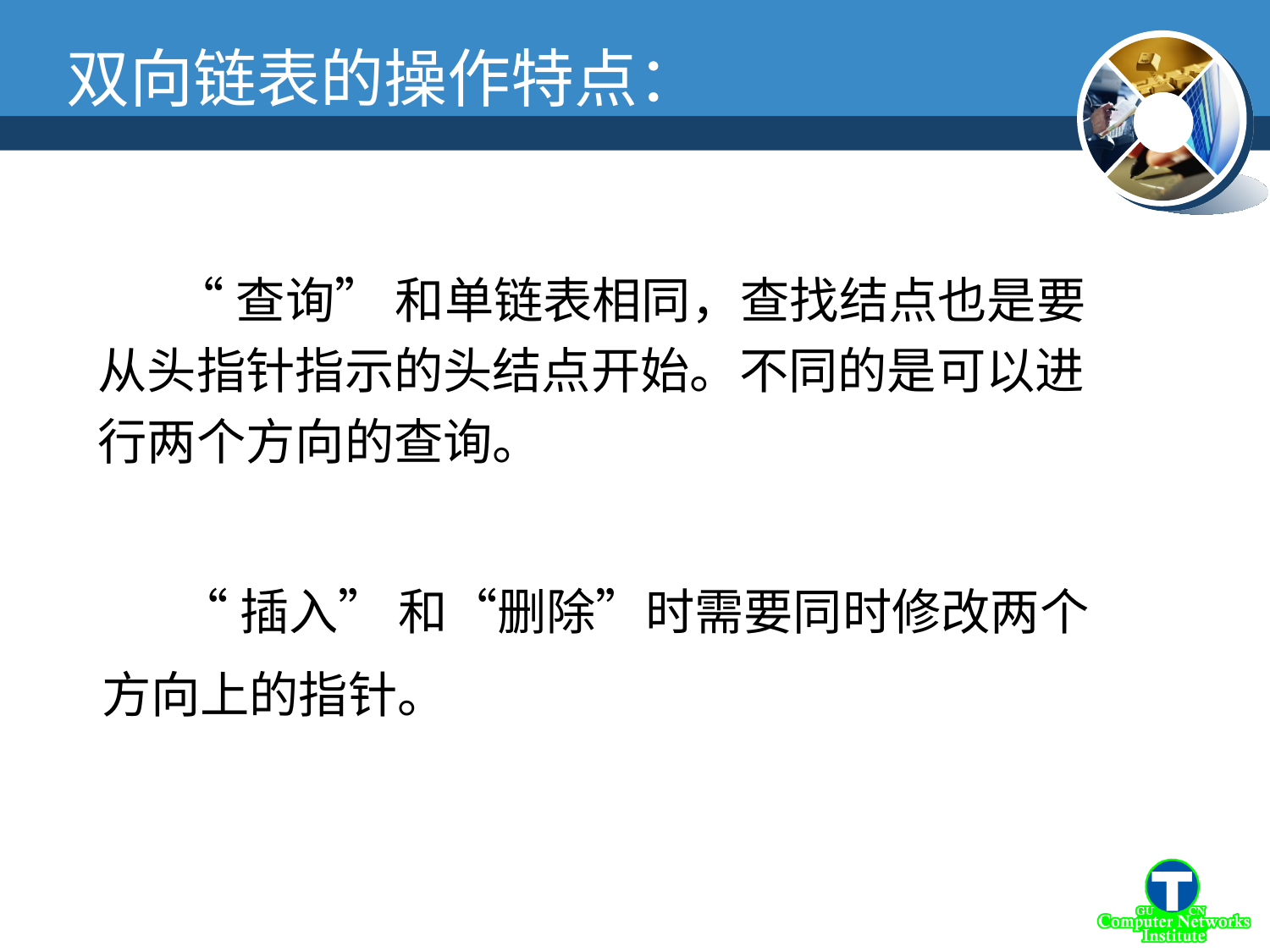

双向链表的操作特点：
       “查询” 和单链表相同，查找结点也是要从头指针指示的头结点开始。不同的是可以进行两个方向的查询。
       “插入” 和“删除”时需要同时修改两个方向上的指针。